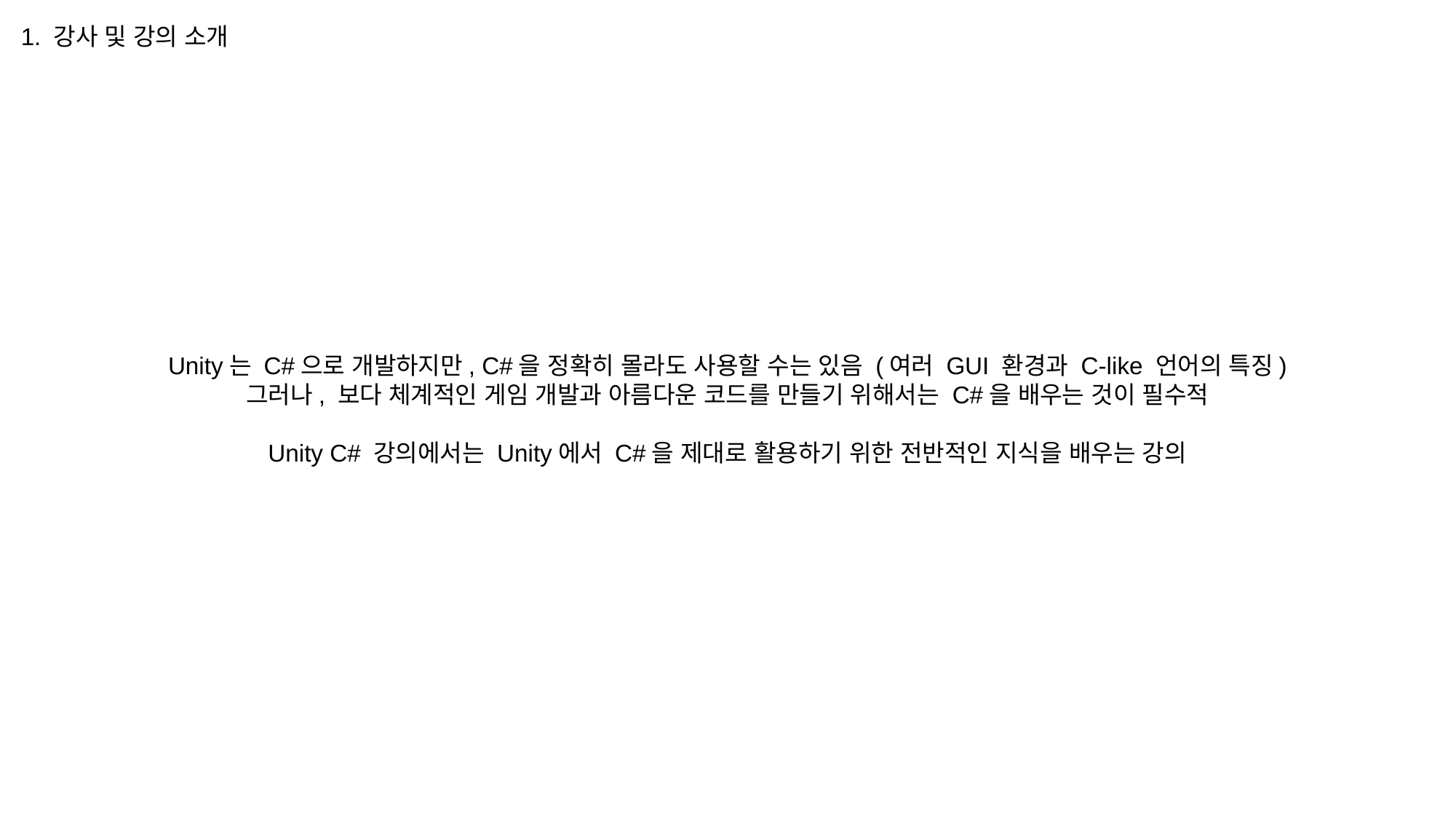

1. 강사 및 강의 소개
Unity는 C#으로 개발하지만, C#을 정확히 몰라도 사용할 수는 있음 (여러 GUI 환경과 C-like 언어의 특징)
그러나, 보다 체계적인 게임 개발과 아름다운 코드를 만들기 위해서는 C#을 배우는 것이 필수적

Unity C# 강의에서는 Unity에서 C#을 제대로 활용하기 위한 전반적인 지식을 배우는 강의